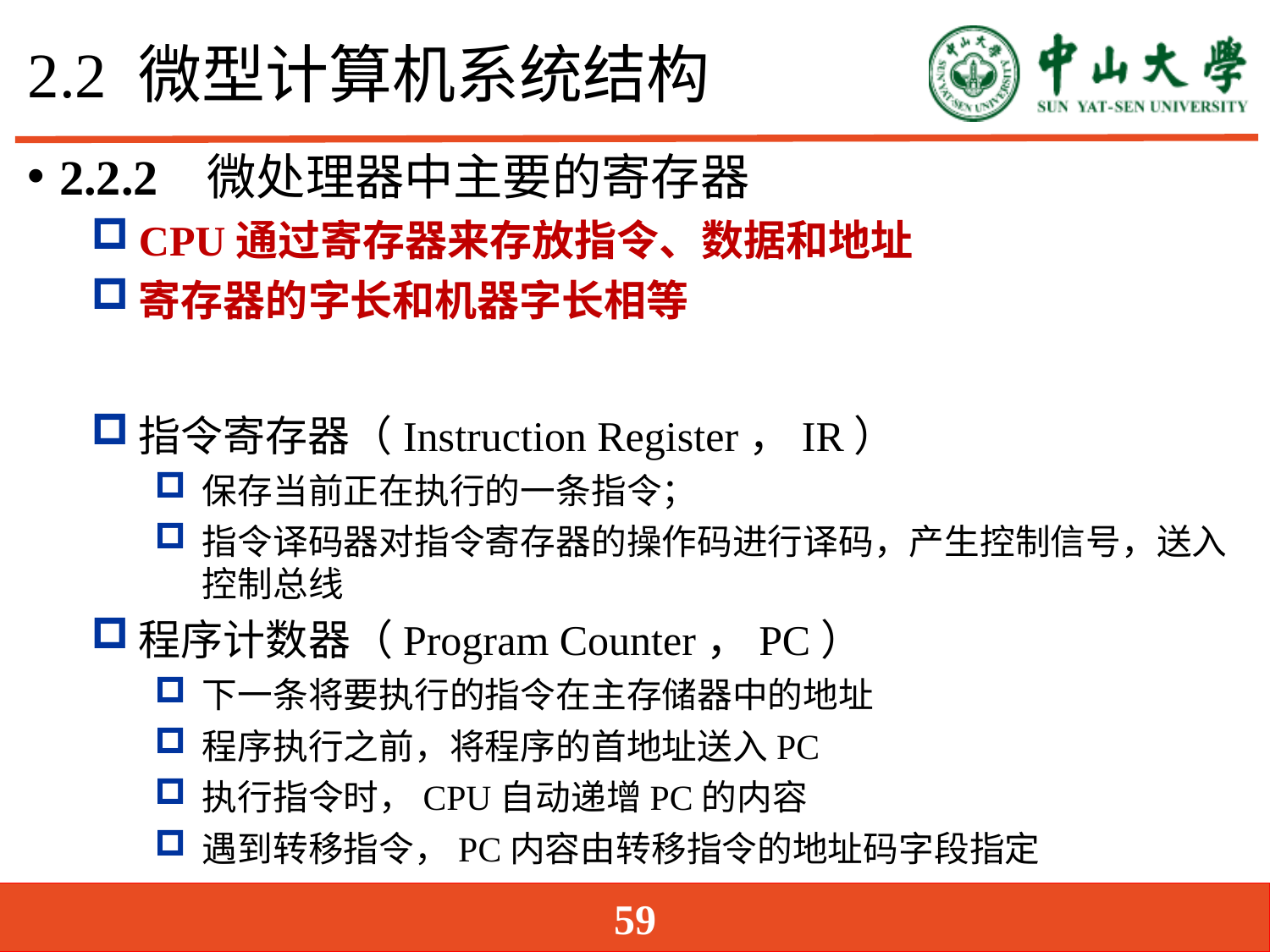

# 2.2 微型计算机系统结构
2.2.2   微处理器中主要的寄存器
CPU通过寄存器来存放指令、数据和地址
寄存器的字长和机器字长相等

指令寄存器（Instruction Register，IR）
保存当前正在执行的一条指令；
指令译码器对指令寄存器的操作码进行译码，产生控制信号，送入控制总线
程序计数器（Program Counter，PC）
下一条将要执行的指令在主存储器中的地址
程序执行之前，将程序的首地址送入PC
执行指令时，CPU自动递增PC的内容
遇到转移指令，PC内容由转移指令的地址码字段指定

59